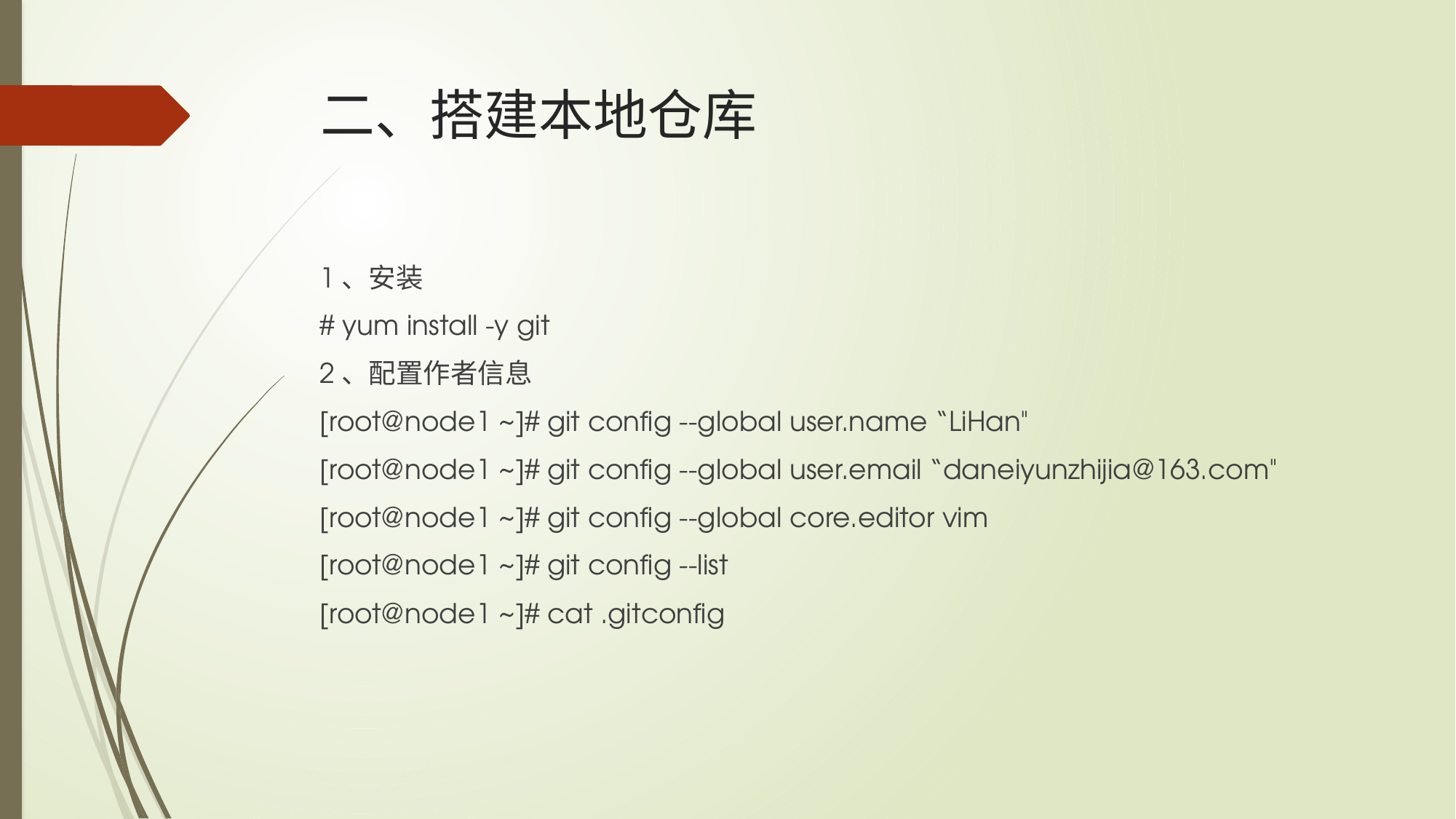

# 二、搭建本地仓库
1、安装
# yum install -y git
2、配置作者信息
[root@node1 ~]# git config --global user.name “LiHan"
[root@node1 ~]# git config --global user.email “daneiyunzhijia@163.com"
[root@node1 ~]# git config --global core.editor vim
[root@node1 ~]# git config --list
[root@node1 ~]# cat .gitconfig